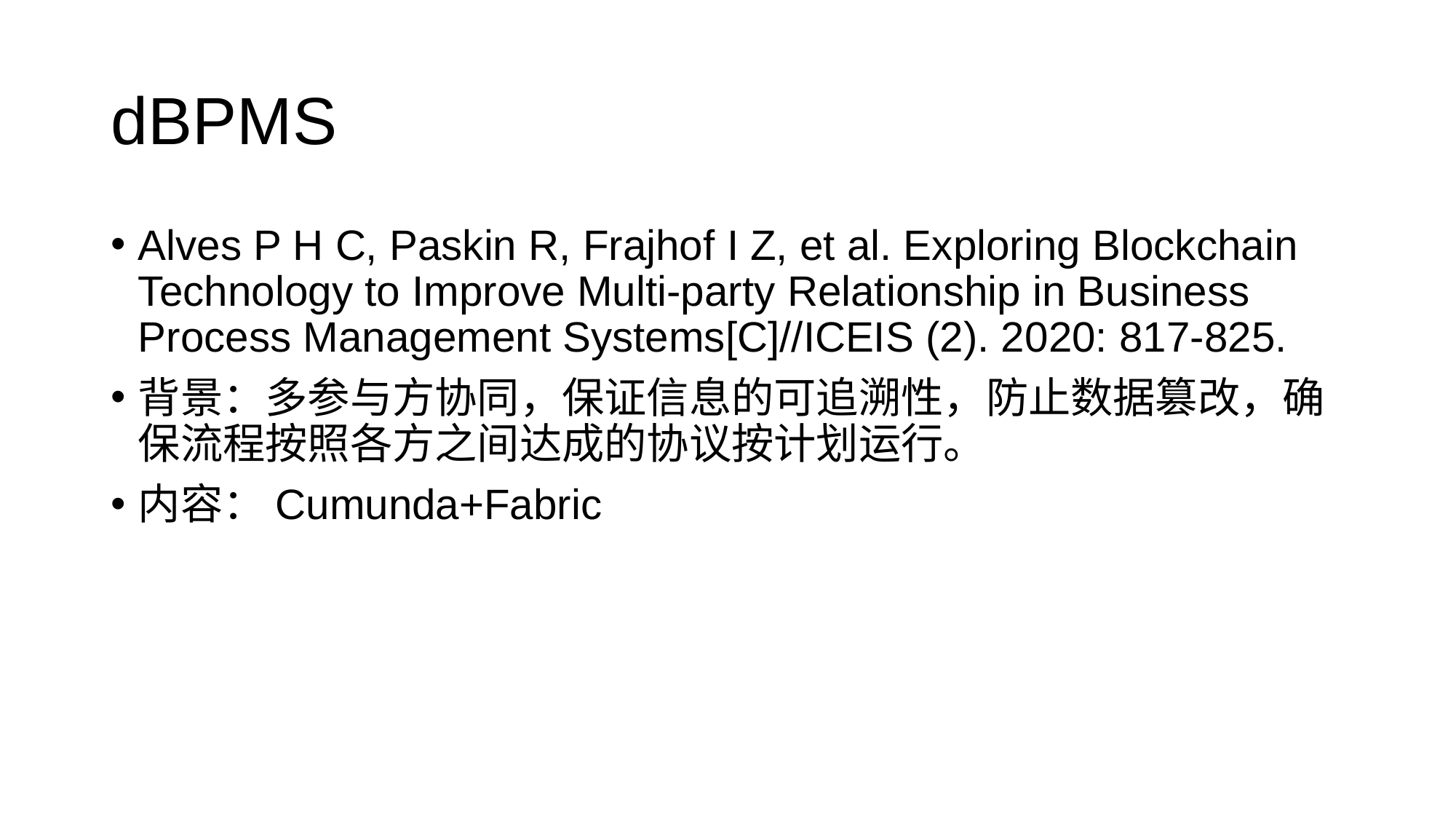

# dBPMS
Alves P H C, Paskin R, Frajhof I Z, et al. Exploring Blockchain Technology to Improve Multi-party Relationship in Business Process Management Systems[C]//ICEIS (2). 2020: 817-825.
背景：多参与方协同，保证信息的可追溯性，防止数据篡改，确保流程按照各方之间达成的协议按计划运行。
内容：Cumunda+Fabric